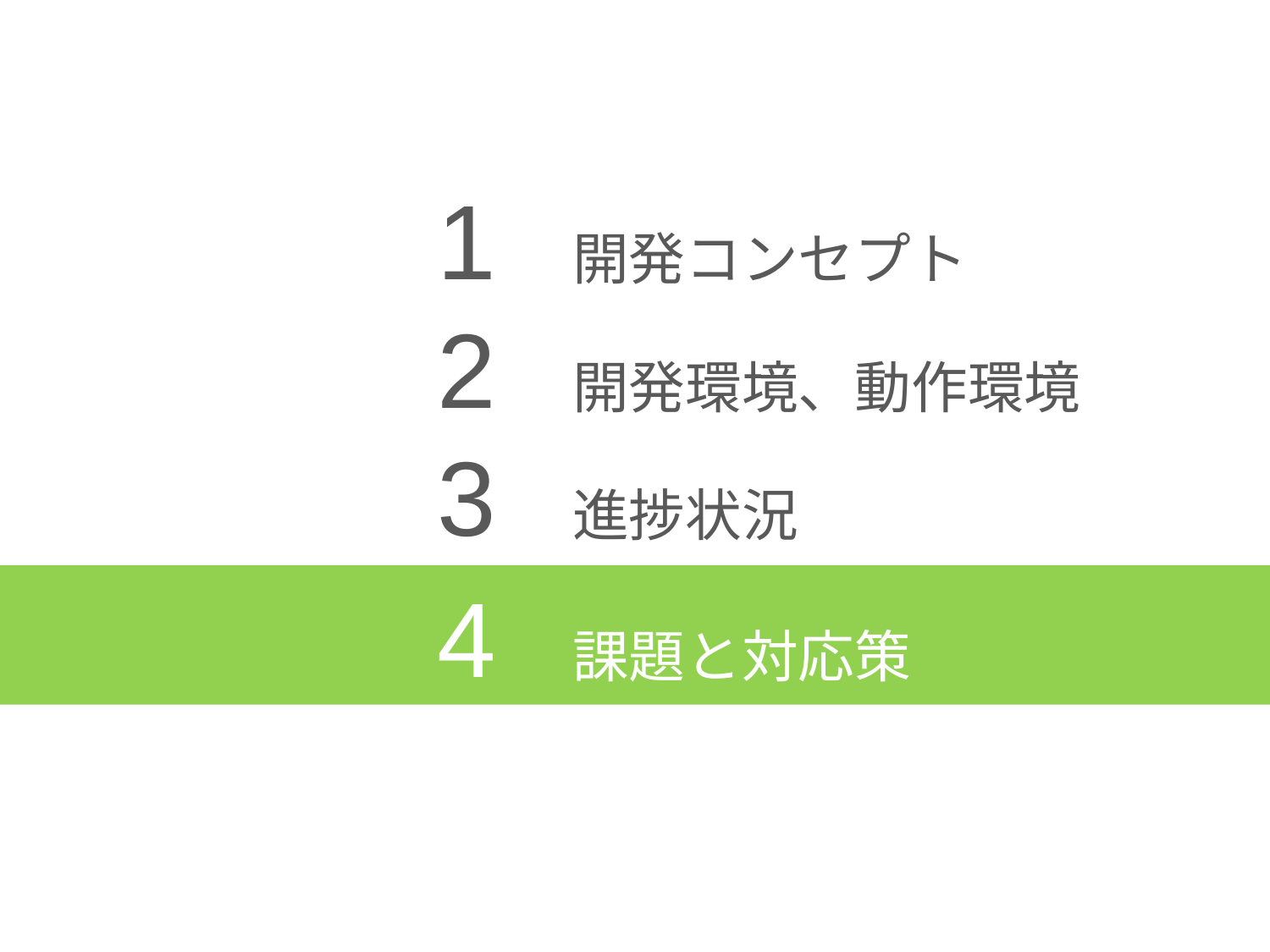

1  開発コンセプト
　　　　 2  開発環境、動作環境
　　　　 3  進捗状況
　　　　 4  課題と対応策